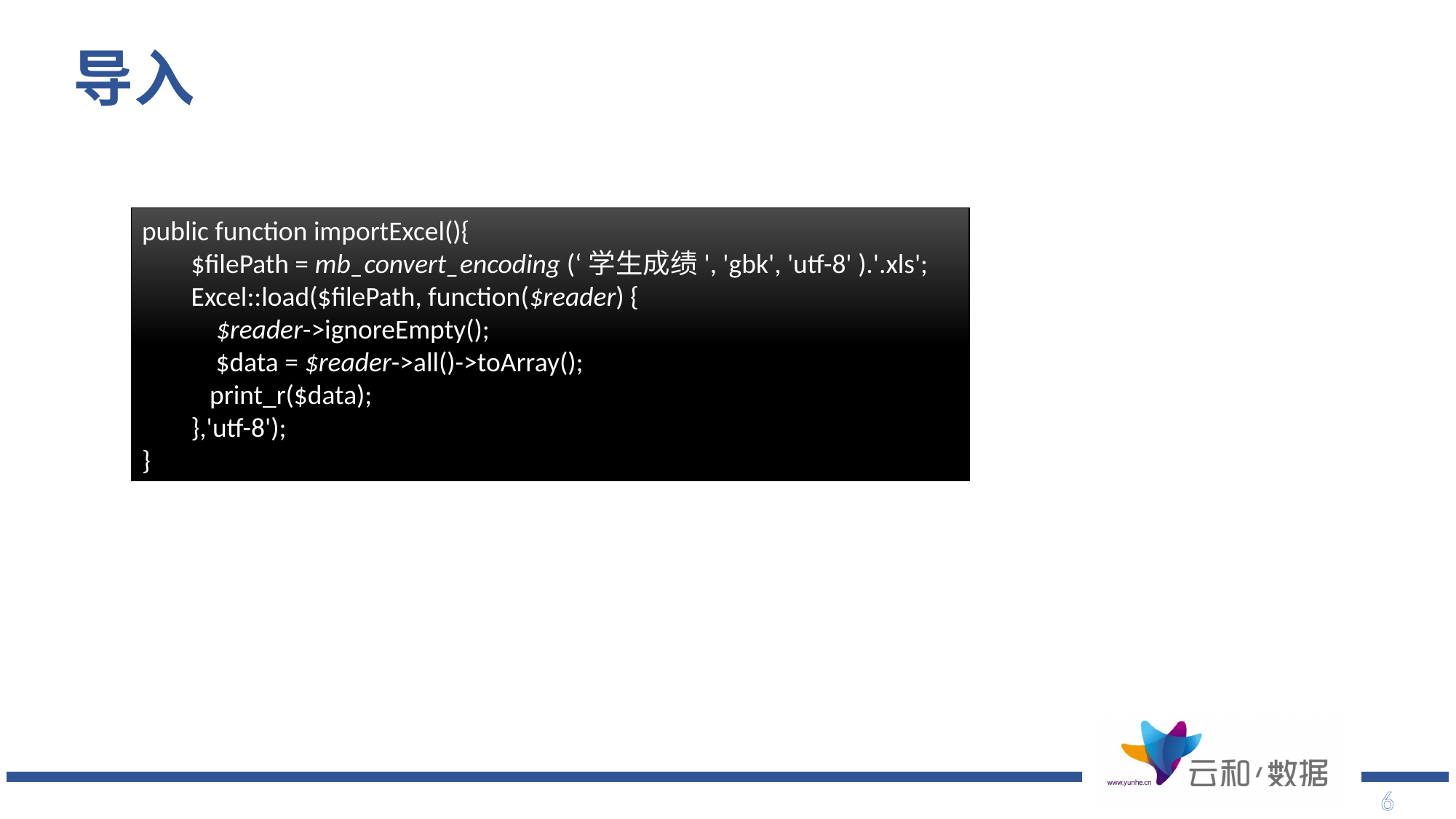

# 导入
public function importExcel(){
        $filePath = mb_convert_encoding (‘学生成绩', 'gbk', 'utf-8' ).'.xls';
        Excel::load($filePath, function($reader) {
            $reader->ignoreEmpty();
            $data = $reader->all()->toArray();
           print_r($data);
        },'utf-8');
}